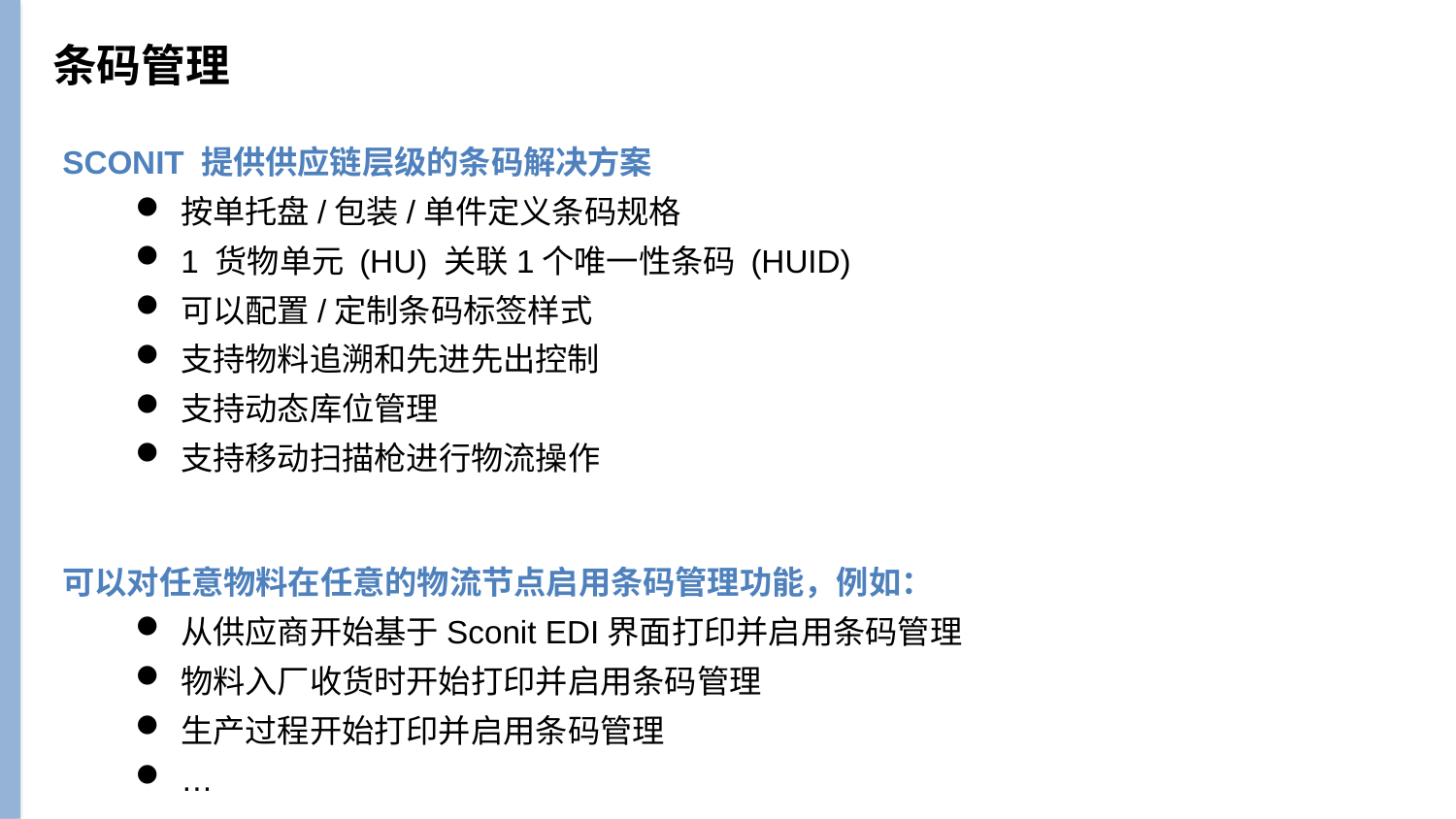

# 条码管理
SCONIT 提供供应链层级的条码解决方案
按单托盘/包装/单件定义条码规格
1 货物单元 (HU) 关联1个唯一性条码 (HUID)
可以配置/定制条码标签样式
支持物料追溯和先进先出控制
支持动态库位管理
支持移动扫描枪进行物流操作

可以对任意物料在任意的物流节点启用条码管理功能，例如：
从供应商开始基于Sconit EDI界面打印并启用条码管理
物料入厂收货时开始打印并启用条码管理
生产过程开始打印并启用条码管理
…